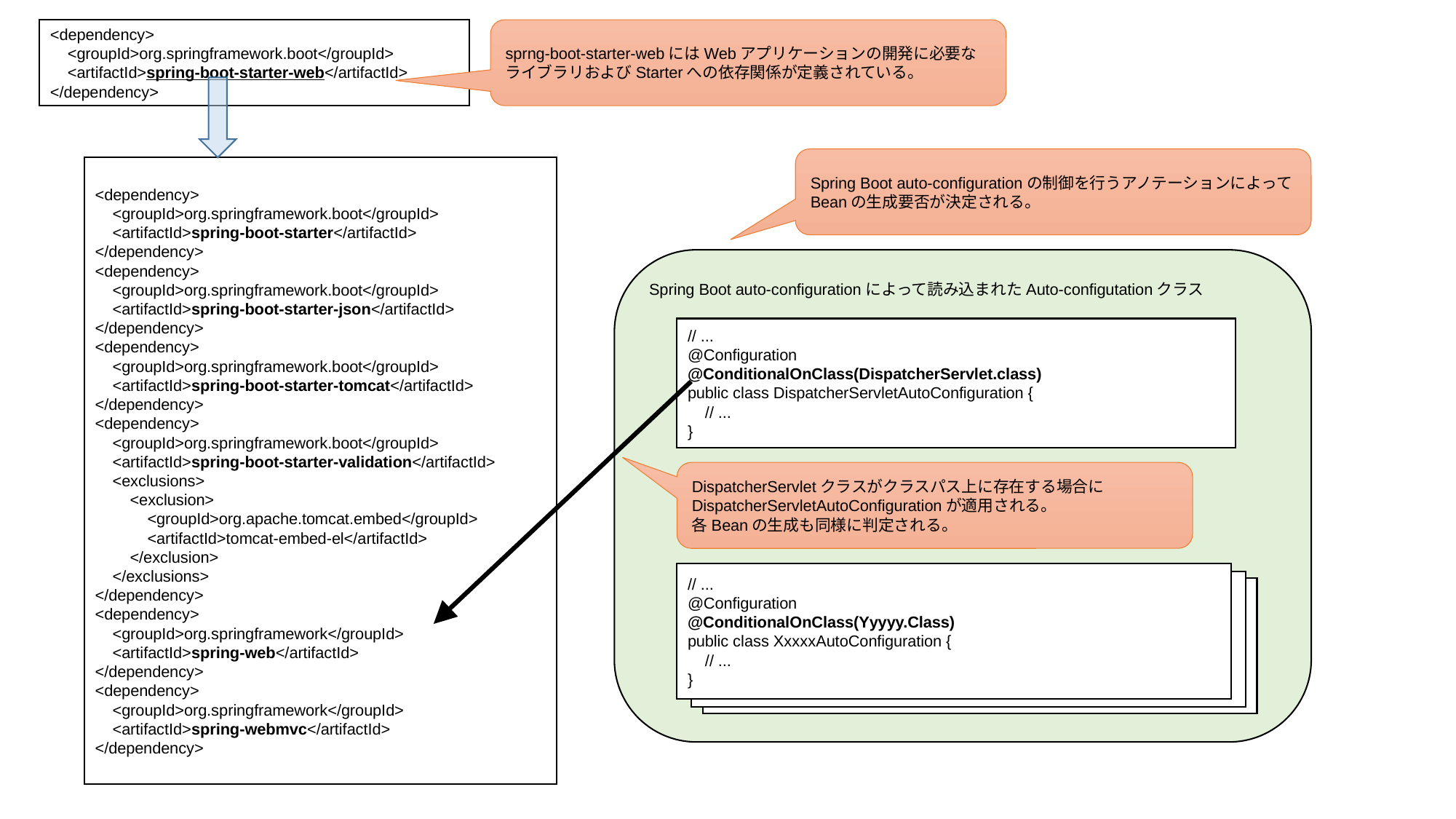

<dependency>
    <groupId>org.springframework.boot</groupId>
    <artifactId>spring-boot-starter-web</artifactId>
</dependency>
sprng-boot-starter-webにはWebアプリケーションの開発に必要なライブラリおよびStarterへの依存関係が定義されている。

Spring Boot auto-configurationの制御を行うアノテーションによってBeanの生成要否が決定される。
<dependency>
    <groupId>org.springframework.boot</groupId>
    <artifactId>spring-boot-starter</artifactId>
</dependency>
<dependency>
    <groupId>org.springframework.boot</groupId>
    <artifactId>spring-boot-starter-json</artifactId>
</dependency>
<dependency>
    <groupId>org.springframework.boot</groupId>
    <artifactId>spring-boot-starter-tomcat</artifactId>
</dependency>
<dependency>
    <groupId>org.springframework.boot</groupId>
    <artifactId>spring-boot-starter-validation</artifactId>
    <exclusions>
        <exclusion>
            <groupId>org.apache.tomcat.embed</groupId>
            <artifactId>tomcat-embed-el</artifactId>
        </exclusion>
    </exclusions>
</dependency>
<dependency>
    <groupId>org.springframework</groupId>
    <artifactId>spring-web</artifactId>
</dependency>
<dependency>
    <groupId>org.springframework</groupId>
    <artifactId>spring-webmvc</artifactId>
</dependency>
Spring Boot auto-configurationによって読み込まれたAuto-configutationクラス
// ...
@Configuration
@ConditionalOnClass(DispatcherServlet.class)
public class DispatcherServletAutoConfiguration {
    // ...
}
DispatcherServletクラスがクラスパス上に存在する場合にDispatcherServletAutoConfigurationが適用される。
各Beanの生成も同様に判定される。
// ...
@Configuration
@ConditionalOnClass(Yyyyy.Class)
public class XxxxxAutoConfiguration {
    // ...
}
// ...